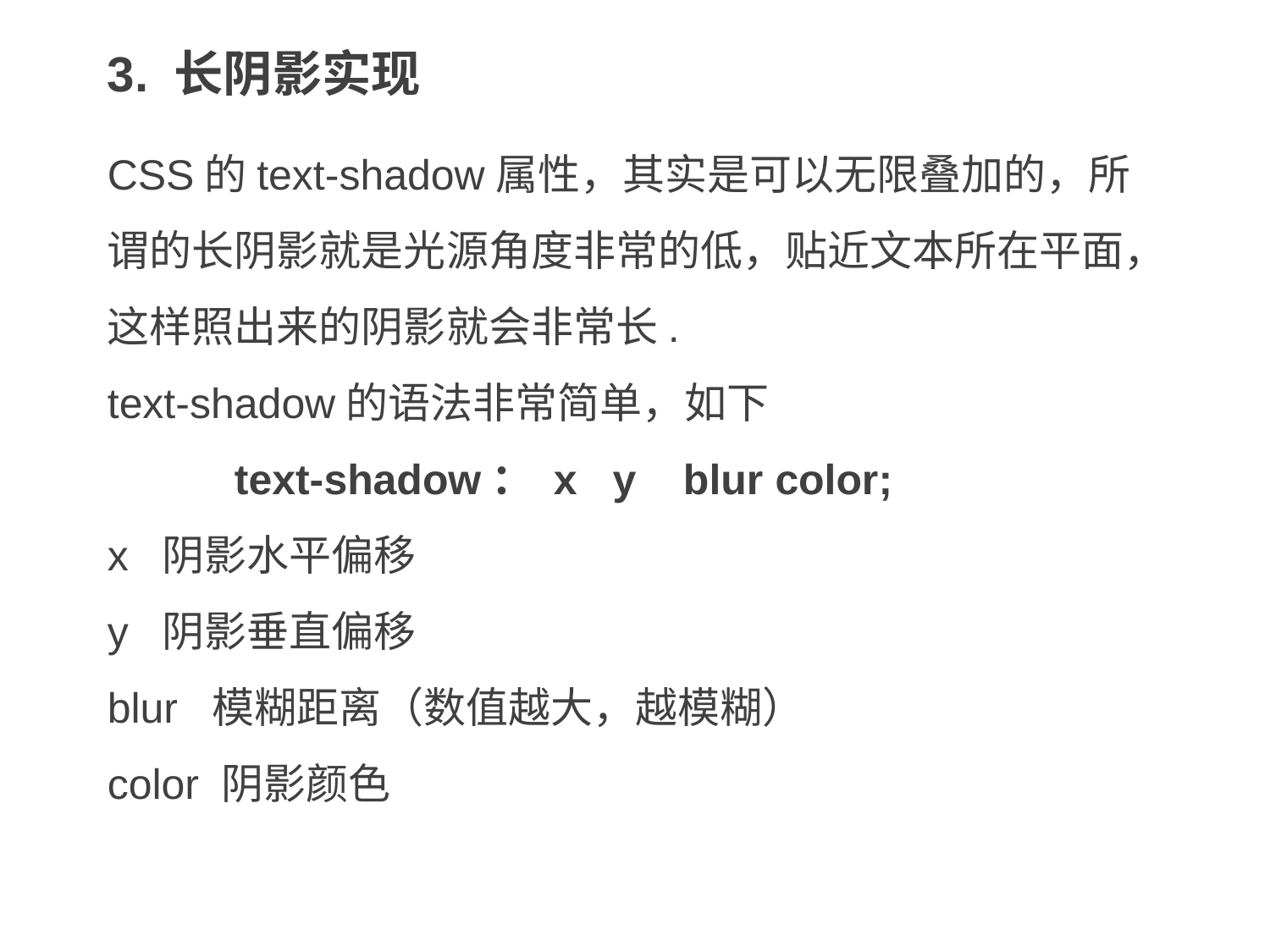

3. 长阴影实现
CSS的text-shadow属性，其实是可以无限叠加的，所谓的长阴影就是光源角度非常的低，贴近文本所在平面，这样照出来的阴影就会非常长.
text-shadow的语法非常简单，如下
	text-shadow： x   y    blur color;
x  阴影水平偏移
y  阴影垂直偏移
blur  模糊距离（数值越大，越模糊）
color 阴影颜色